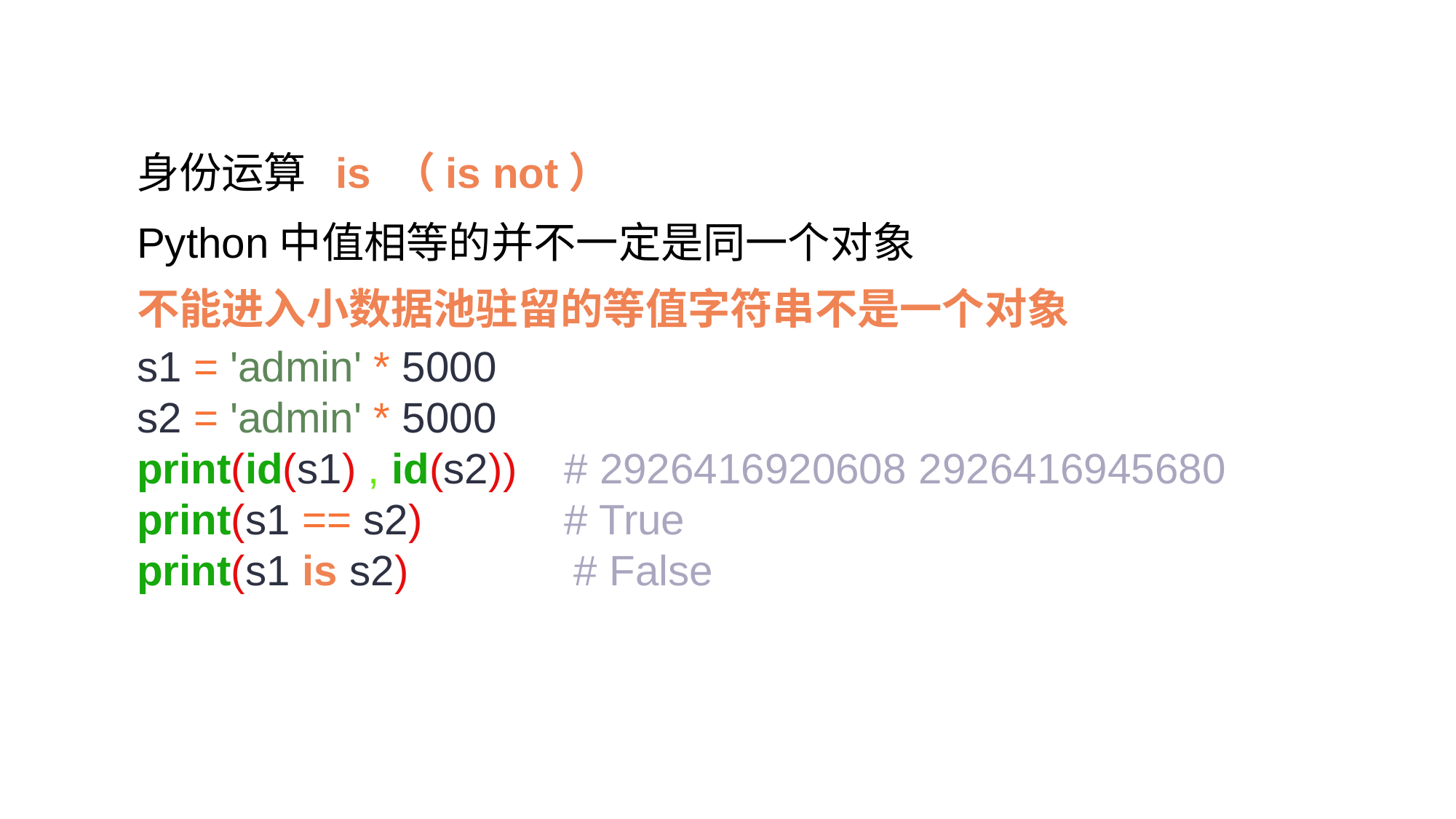

身份运算  is （is not）
Python中值相等的并不一定是同一个对象
不能进入小数据池驻留的等值字符串不是一个对象
s1 = 'admin' * 5000
s2 = 'admin' * 5000
print(id(s1) , id(s2))    # 2926416920608 2926416945680
print(s1 == s2)            # True
print(s1 is s2)              # False